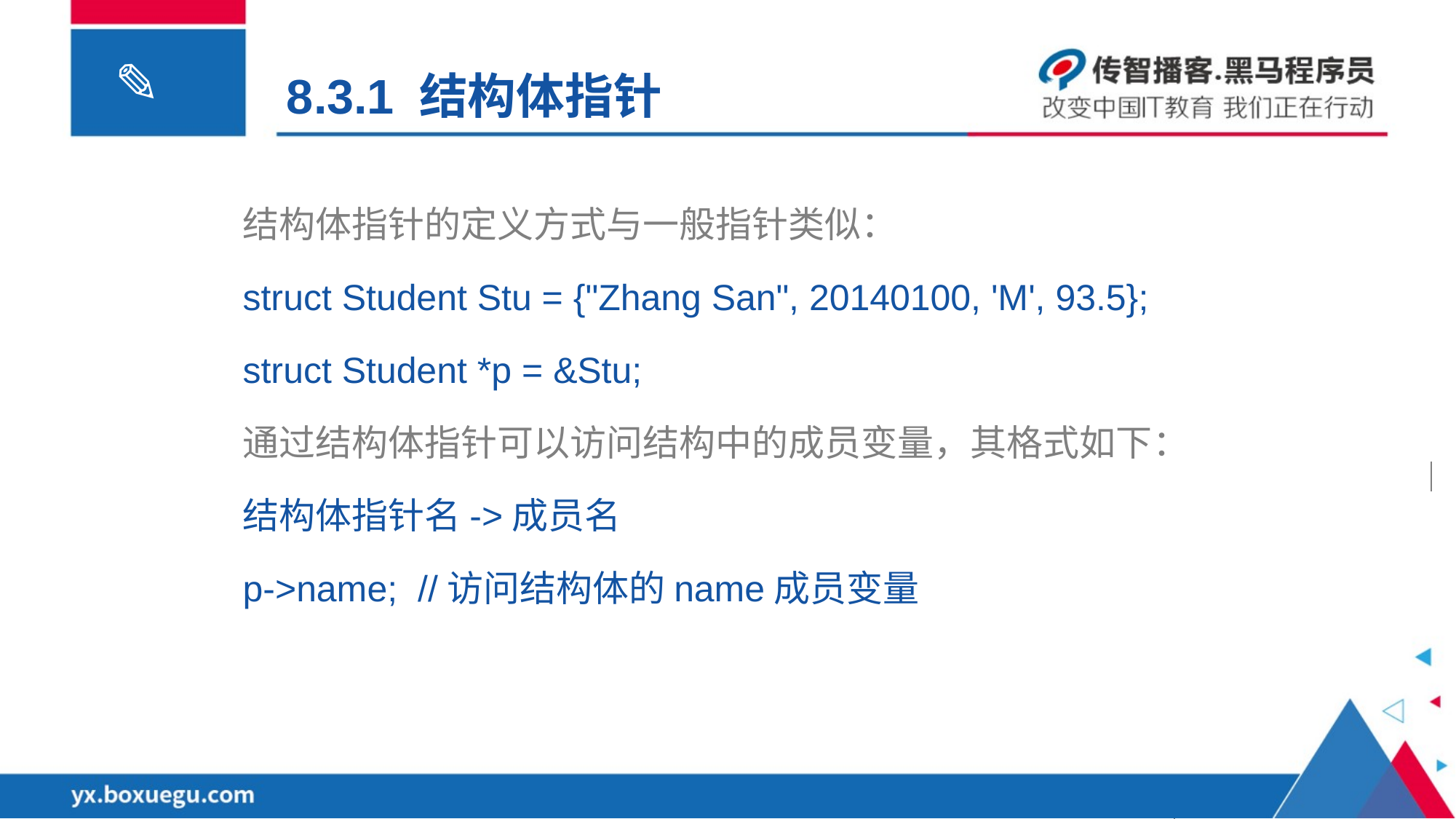

8.3.1 结构体指针
结构体指针的定义方式与一般指针类似：
struct Student Stu = {"Zhang San", 20140100, 'M', 93.5};
struct Student *p = &Stu;
通过结构体指针可以访问结构中的成员变量，其格式如下：
结构体指针名->成员名
p->name;  //访问结构体的name成员变量